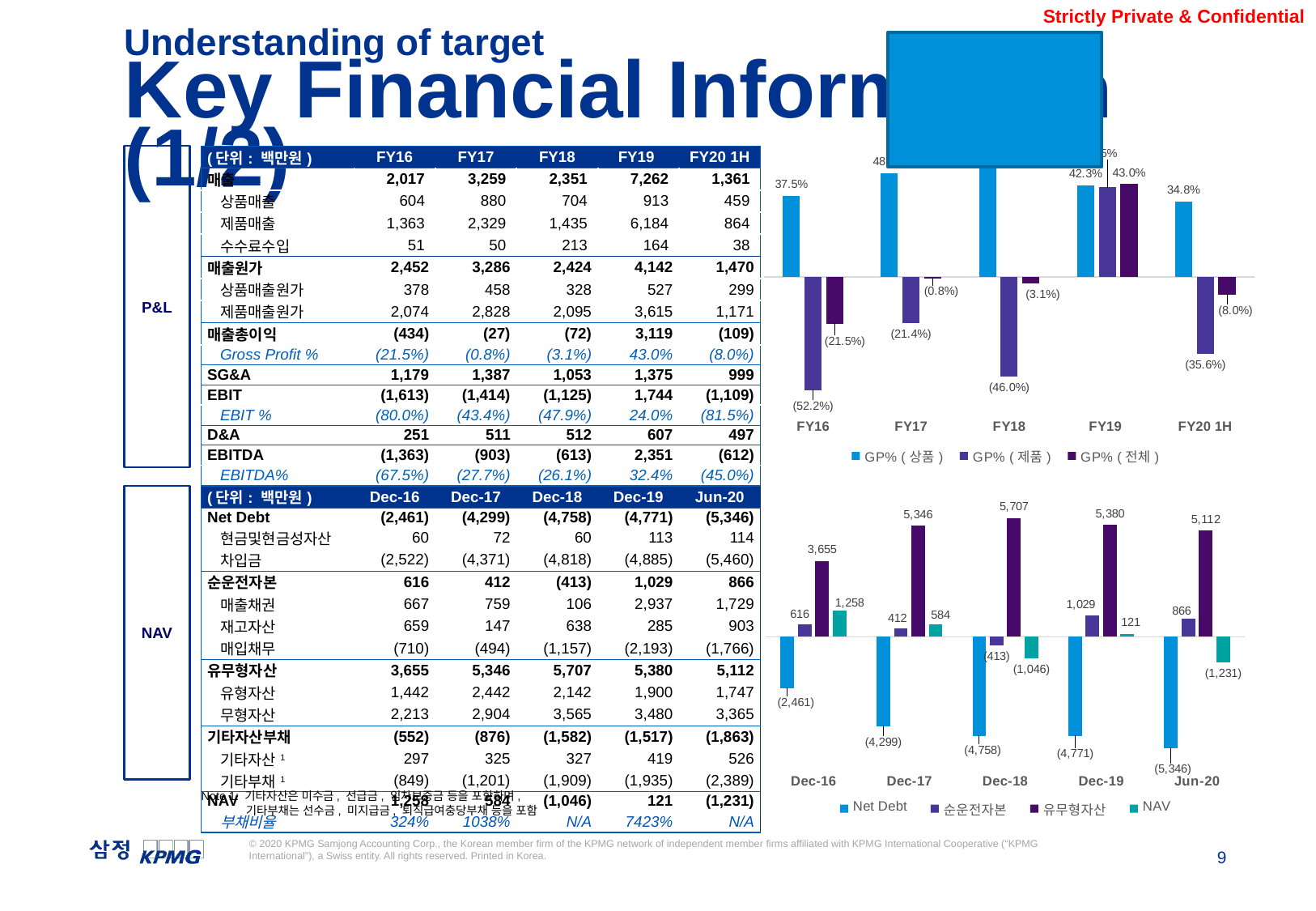

Understanding of target

Key Financial Information (1/2)

### Chart

| Category | GP% (상품) | GP% (제품) | GP% (전체) |
|---|---|---|---|
| FY16 | 0.3747580618006156 | -0.5220161481167856 | -0.2151910519742759 |
| FY17 | 0.4796350149434888 | -0.2143436249625307 | -0.008307872796981627 |
| FY18 | 0.5337292255471063 | -0.46046546384267895 | -0.030801546627765866 |
| FY19  | 0.42293410525304076 | 0.4153676748527733 | 0.4295605946821606 |
| FY20 1H | 0.3483378039215686 | -0.3562749861787454 | -0.08042967606020779 |
P&L
| (단위: 백만원) | FY16 | FY17 | FY18 | FY19 | FY20 1H |
| --- | --- | --- | --- | --- | --- |
| 매출 | 2,017 | 3,259 | 2,351 | 7,262 | 1,361 |
| 상품매출 | 604 | 880 | 704 | 913 | 459 |
| 제품매출 | 1,363 | 2,329 | 1,435 | 6,184 | 864 |
| 수수료수입 | 51 | 50 | 213 | 164 | 38 |
| 매출원가 | 2,452 | 3,286 | 2,424 | 4,142 | 1,470 |
| 상품매출원가 | 378 | 458 | 328 | 527 | 299 |
| 제품매출원가 | 2,074 | 2,828 | 2,095 | 3,615 | 1,171 |
| 매출총이익 | (434) | (27) | (72) | 3,119 | (109) |
| Gross Profit % | (21.5%) | (0.8%) | (3.1%) | 43.0% | (8.0%) |
| SG&A | 1,179 | 1,387 | 1,053 | 1,375 | 999 |
| EBIT | (1,613) | (1,414) | (1,125) | 1,744 | (1,109) |
| EBIT % | (80.0%) | (43.4%) | (47.9%) | 24.0% | (81.5%) |
| D&A | 251 | 511 | 512 | 607 | 497 |
| EBITDA | (1,363) | (903) | (613) | 2,351 | (612) |
| EBITDA% | (67.5%) | (27.7%) | (26.1%) | 32.4% | (45.0%) |

### Chart

| Category | Net Debt | 순운전자본 | 유무형자산 | NAV |
|---|---|---|---|---|
| Dec-16 | -2461.150838 | 615.8178480000003 | 3655.117684 | 1257.9310639999999 |
| Dec-17 | -4298.6190719999995 | 412.35323900000003 | 5345.832135000001 | 584.0614970000012 |
| Dec-18 | -4757.843628 | -413.14709200000004 | 5707.336001 | -1045.92197 |
| Dec-19 | -4771.181965 | 1028.9781890000004 | 5380.251739 | 121.41730400000097 |
| Jun-20 | -5345.824773 | 866.0653390000002 | 5112.039930999999 | -1230.9032730000004 |
| (단위: 백만원) | Dec-16 | Dec-17 | Dec-18 | Dec-19 | Jun-20 |
| --- | --- | --- | --- | --- | --- |
| Net Debt | (2,461) | (4,299) | (4,758) | (4,771) | (5,346) |
| 현금및현금성자산 | 60 | 72 | 60 | 113 | 114 |
| 차입금 | (2,522) | (4,371) | (4,818) | (4,885) | (5,460) |
| 순운전자본 | 616 | 412 | (413) | 1,029 | 866 |
| 매출채권 | 667 | 759 | 106 | 2,937 | 1,729 |
| 재고자산 | 659 | 147 | 638 | 285 | 903 |
| 매입채무 | (710) | (494) | (1,157) | (2,193) | (1,766) |
| 유무형자산 | 3,655 | 5,346 | 5,707 | 5,380 | 5,112 |
| 유형자산 | 1,442 | 2,442 | 2,142 | 1,900 | 1,747 |
| 무형자산 | 2,213 | 2,904 | 3,565 | 3,480 | 3,365 |
| 기타자산부채 | (552) | (876) | (1,582) | (1,517) | (1,863) |
| 기타자산1 | 297 | 325 | 327 | 419 | 526 |
| 기타부채1 | (849) | (1,201) | (1,909) | (1,935) | (2,389) |
| NAV | 1,258 | 584 | (1,046) | 121 | (1,231) |
| 부채비율 | 324% | 1038% | N/A | 7423% | N/A |
NAV
Note 1: 기타자산은 미수금, 선급금, 임차보증금 등을 포함하며,
             기타부채는 선수금, 미지급금, 퇴직급여충당부채 등을 포함